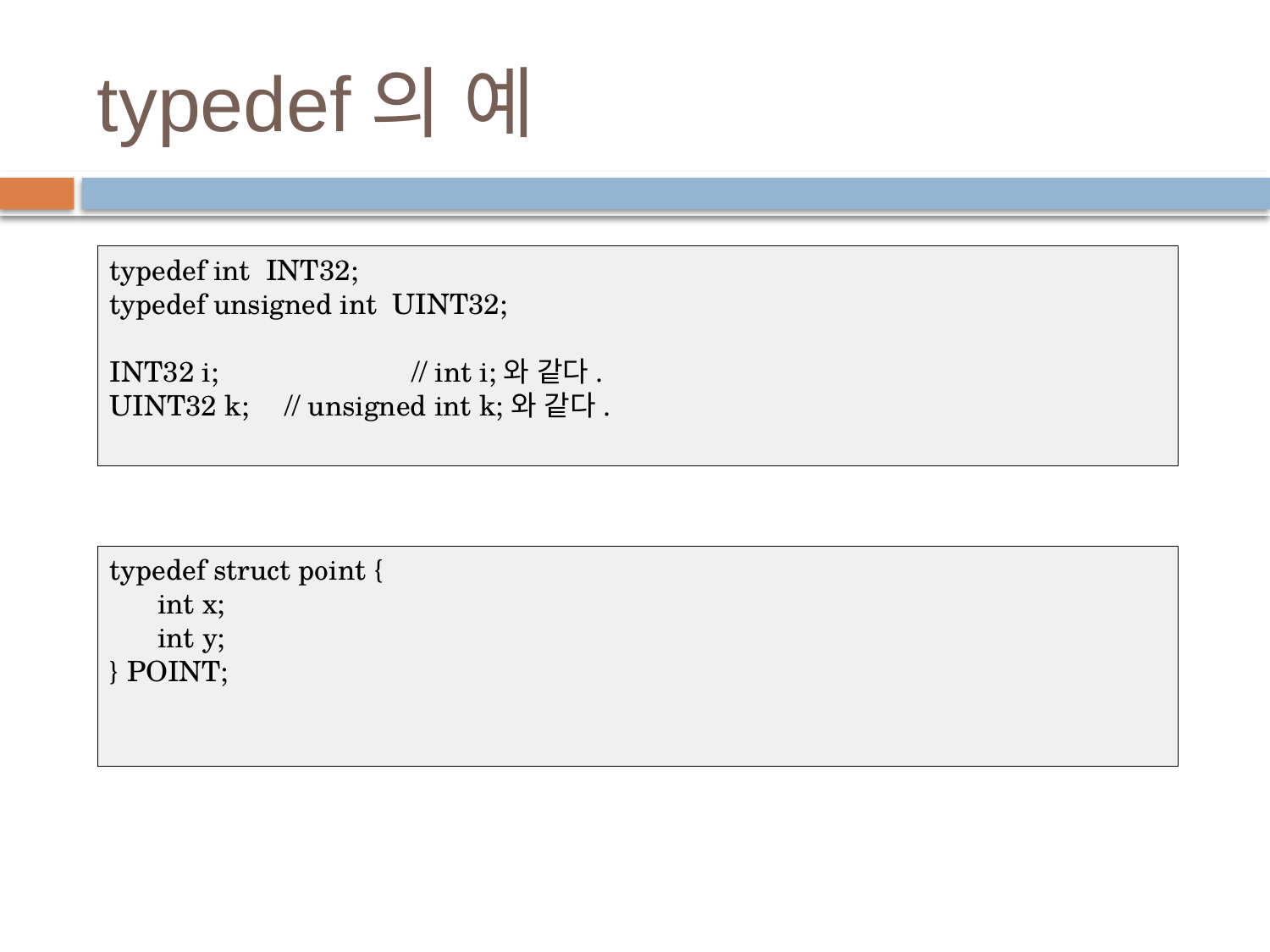

# typedef의 예
typedef int  INT32;
typedef unsigned int  UINT32;

INT32 i;		// int i;와 같다.
UINT32 k;	// unsigned int k;와 같다.
typedef struct point {
	int x;
	int y;
} POINT;